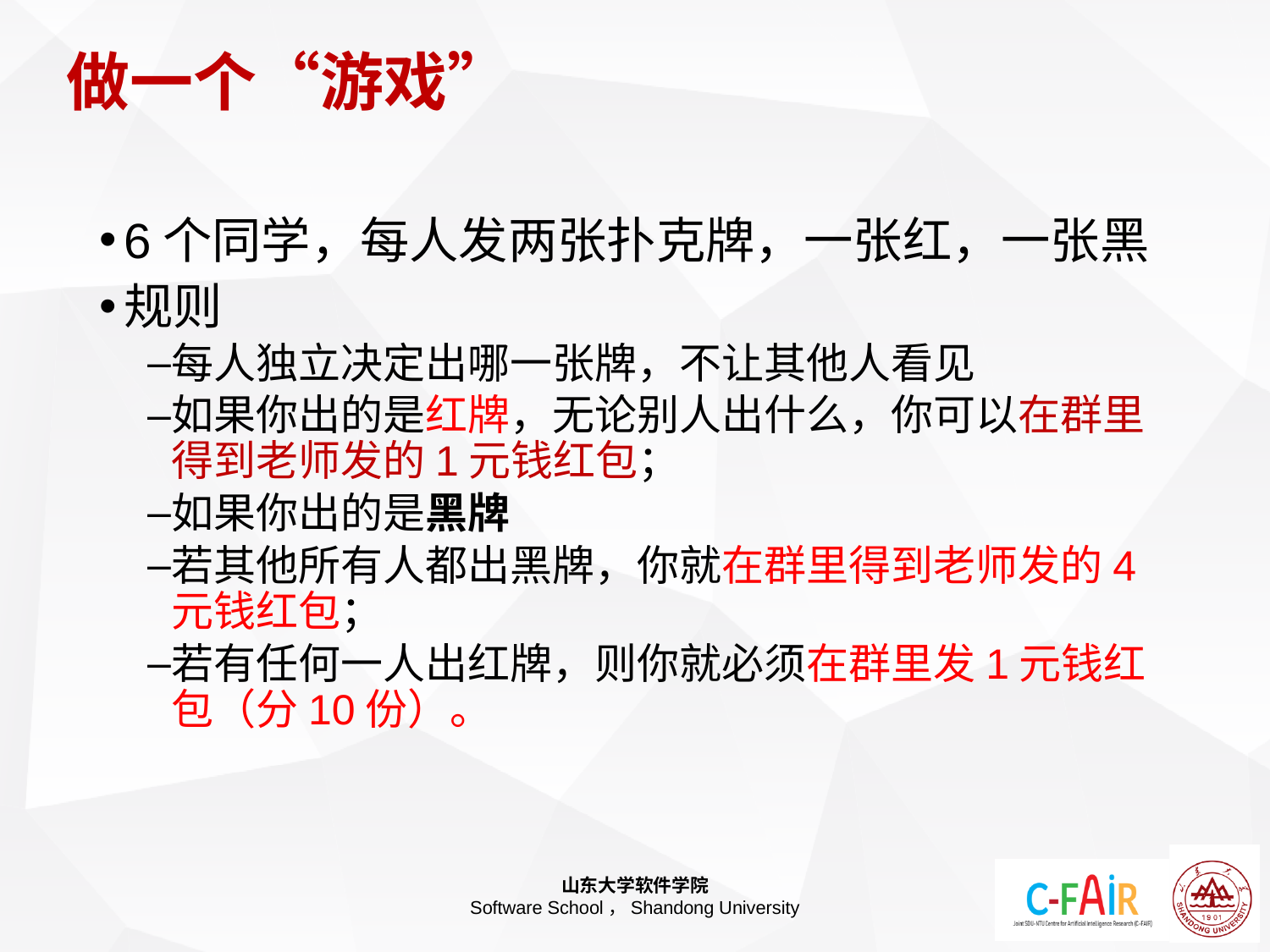

# 做一个“游戏”
6个同学，每人发两张扑克牌，一张红，一张黑
规则
每人独立决定出哪一张牌，不让其他人看见
如果你出的是红牌，无论别人出什么，你可以在群里得到老师发的1元钱红包；
如果你出的是黑牌
若其他所有人都出黑牌，你就在群里得到老师发的4元钱红包；
若有任何一人出红牌，则你就必须在群里发1元钱红包（分10份）。